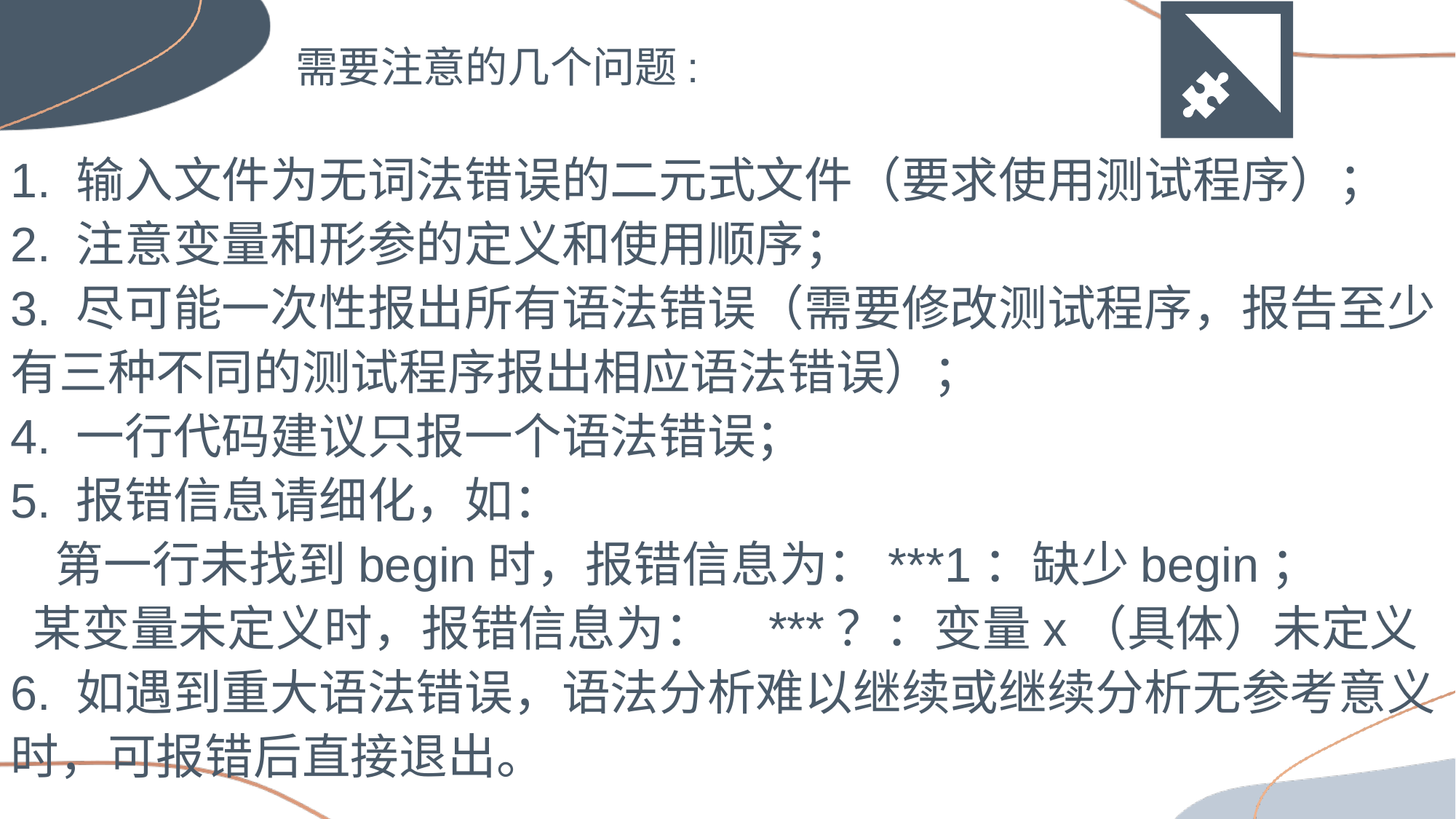

需要注意的几个问题:

1. 输入文件为无词法错误的二元式文件（要求使用测试程序）；
2. 注意变量和形参的定义和使用顺序；
3. 尽可能一次性报出所有语法错误（需要修改测试程序，报告至少有三种不同的测试程序报出相应语法错误）；
4. 一行代码建议只报一个语法错误；
5. 报错信息请细化，如：
   第一行未找到begin时，报错信息为：***1：缺少begin；
 某变量未定义时，报错信息为：    ***？：变量x（具体）未定义
6. 如遇到重大语法错误，语法分析难以继续或继续分析无参考意义时，可报错后直接退出。